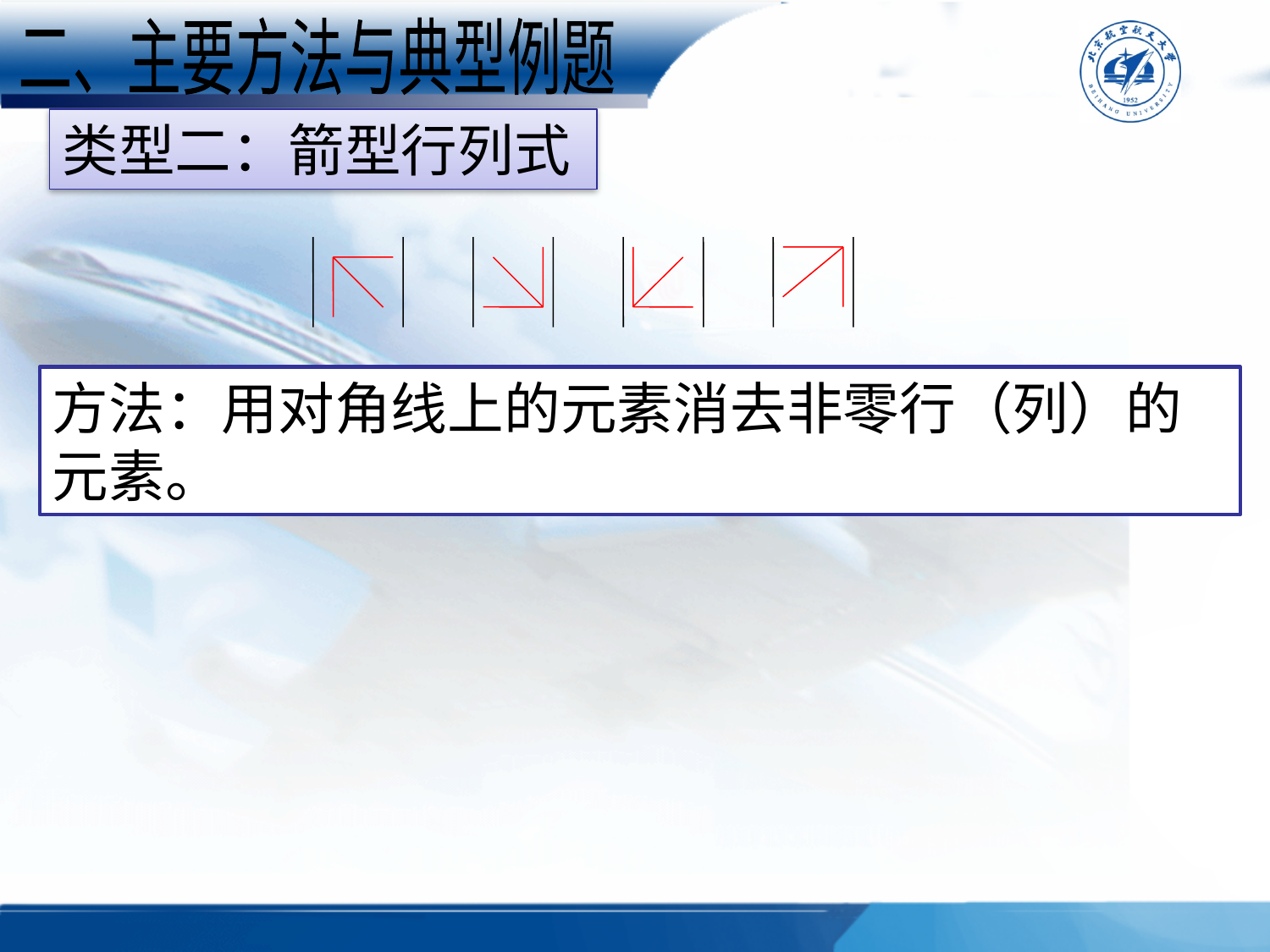

二、主要方法与典型例题
类型二：箭型行列式

方法：用对角线上的元素消去非零行（列）的元素。